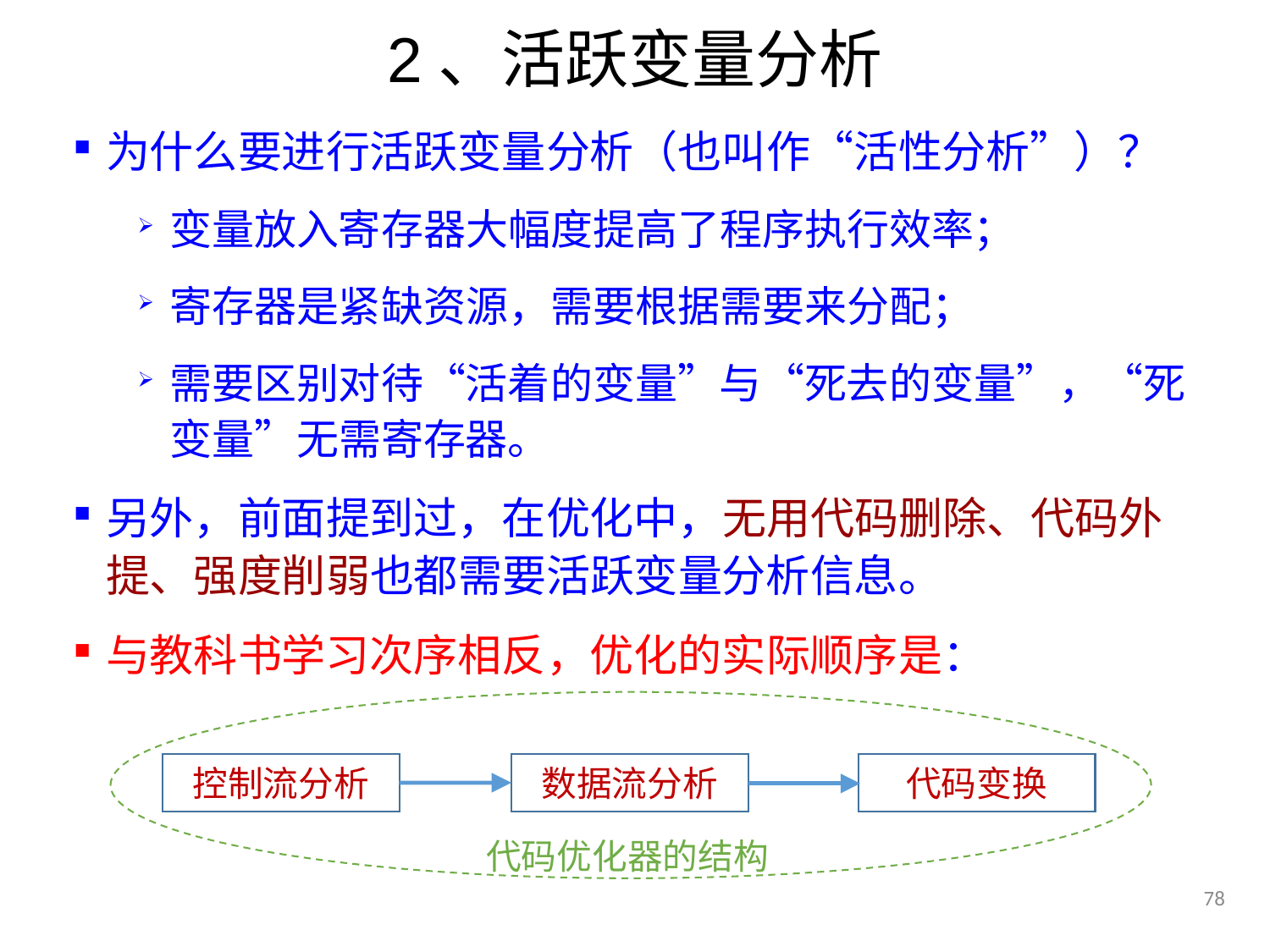

# 2、活跃变量分析
为什么要进行活跃变量分析（也叫作“活性分析”）？
变量放入寄存器大幅度提高了程序执行效率；
寄存器是紧缺资源，需要根据需要来分配；
需要区别对待“活着的变量”与“死去的变量”，“死变量”无需寄存器。
另外，前面提到过，在优化中，无用代码删除、代码外提、强度削弱也都需要活跃变量分析信息。
与教科书学习次序相反，优化的实际顺序是：

数据流分析
代码变换
控制流分析
代码优化器的结构
78